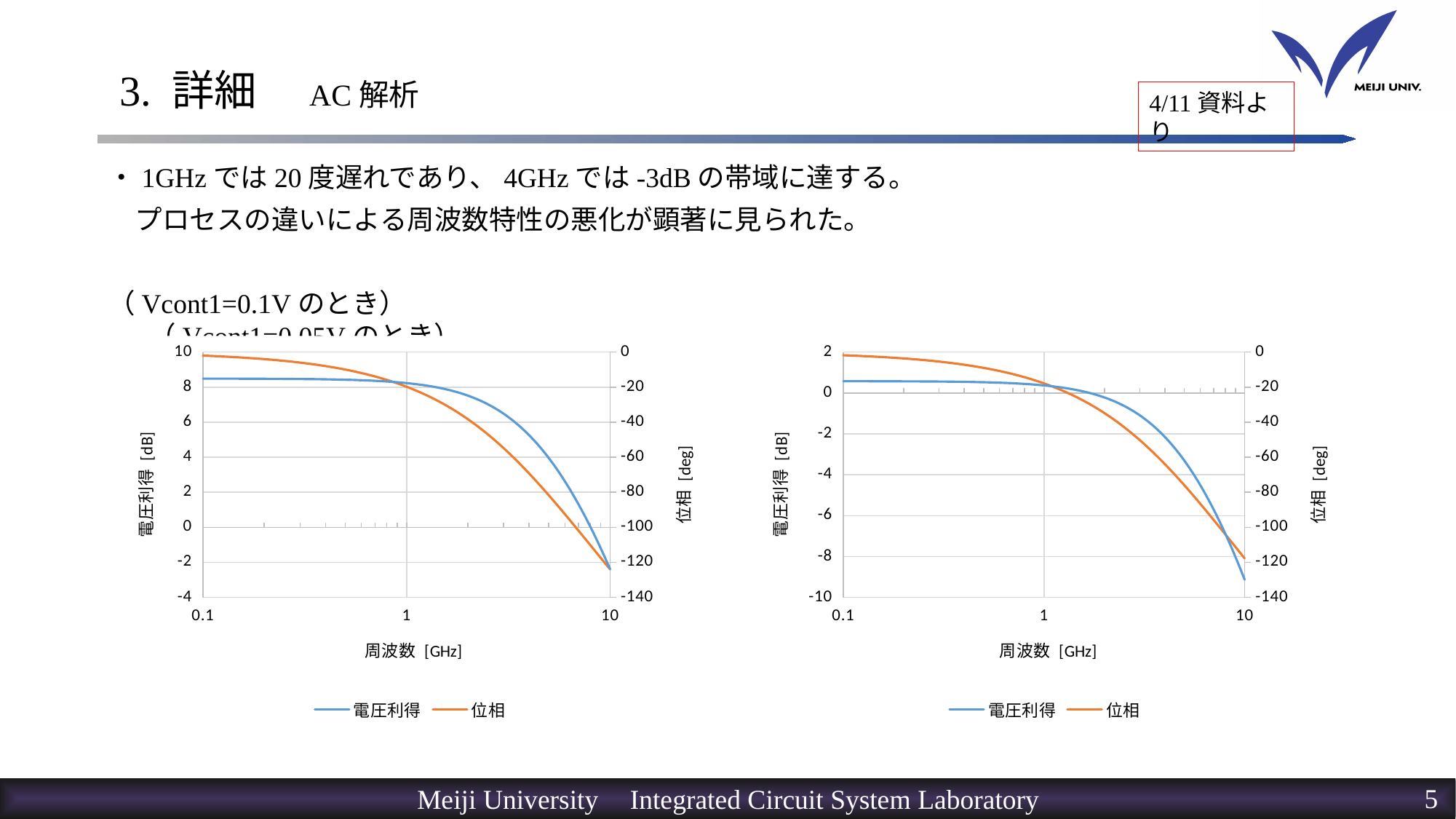

# 3. 詳細　AC解析
4/11資料より
・1GHzでは20度遅れであり、4GHzでは-3dBの帯域に達する。
　プロセスの違いによる周波数特性の悪化が顕著に見られた。

（Vcont1=0.1Vのとき）								（Vcont1=0.05Vのとき）

### Chart

| Category | 電圧利得 | 位相 |
|---|---|---|

### Chart

| Category | 電圧利得 | 位相 |
|---|---|---|